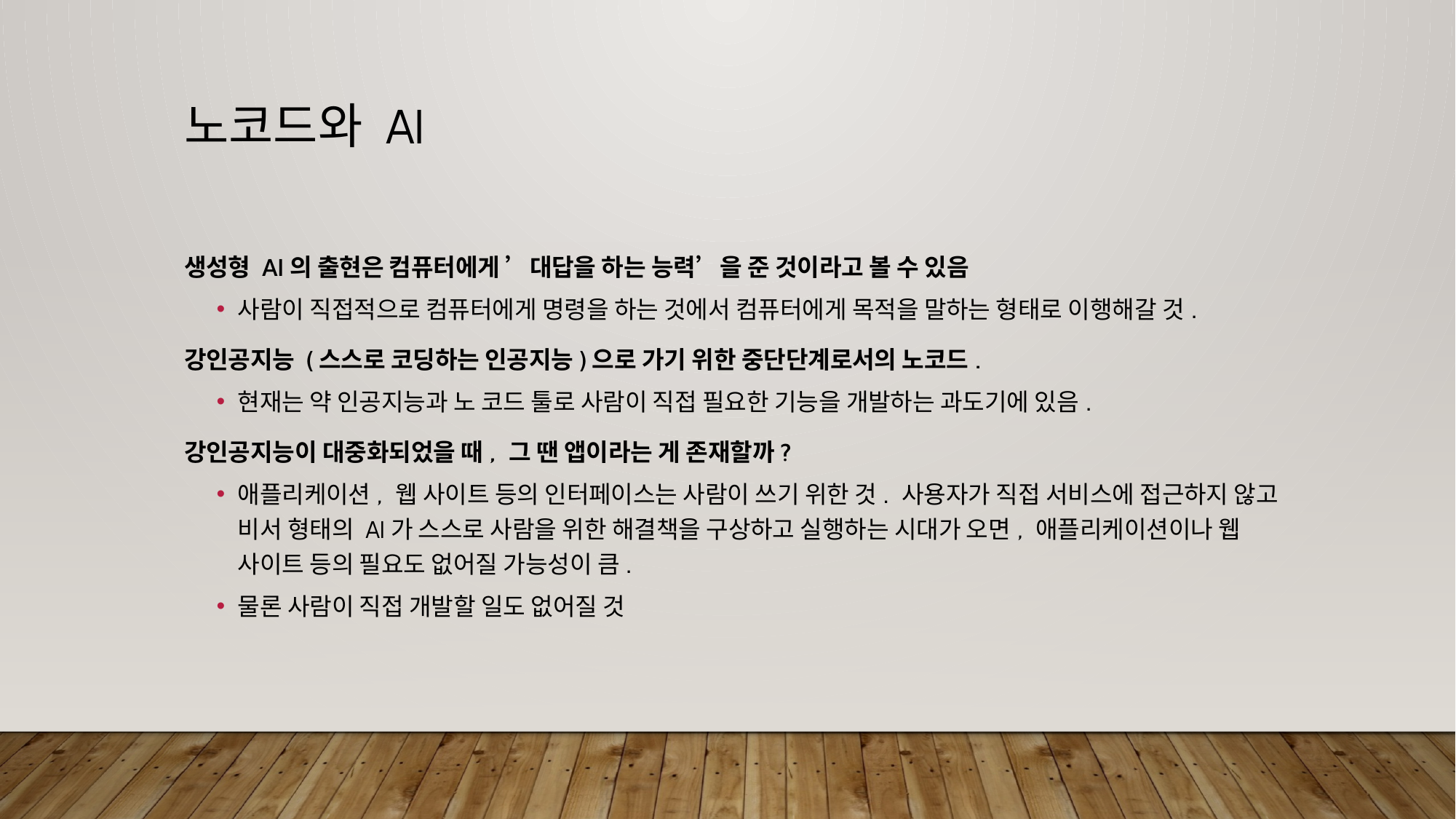

# 노코드와 AI
생성형 AI의 출현은 컴퓨터에게 ’대답을 하는 능력’을 준 것이라고 볼 수 있음
사람이 직접적으로 컴퓨터에게 명령을 하는 것에서 컴퓨터에게 목적을 말하는 형태로 이행해갈 것.
강인공지능 (스스로 코딩하는 인공지능)으로 가기 위한 중단단계로서의 노코드.
현재는 약 인공지능과 노 코드 툴로 사람이 직접 필요한 기능을 개발하는 과도기에 있음.
강인공지능이 대중화되었을 때, 그 땐 앱이라는 게 존재할까?
애플리케이션, 웹 사이트 등의 인터페이스는 사람이 쓰기 위한 것. 사용자가 직접 서비스에 접근하지 않고 비서 형태의 AI가 스스로 사람을 위한 해결책을 구상하고 실행하는 시대가 오면, 애플리케이션이나 웹 사이트 등의 필요도 없어질 가능성이 큼.
물론 사람이 직접 개발할 일도 없어질 것